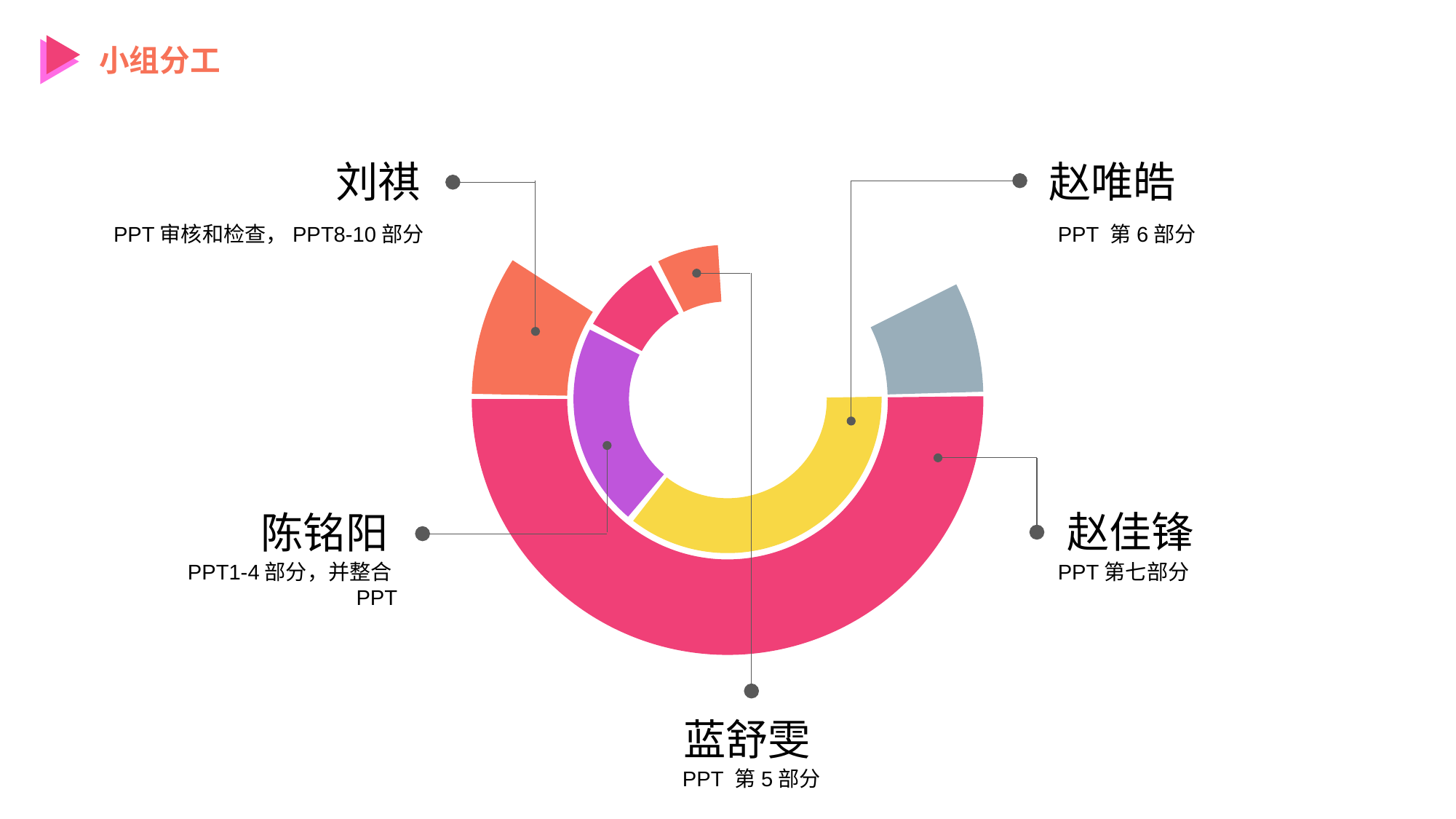

小组分工

刘祺
赵唯皓
PPT审核和检查，PPT8-10部分
PPT 第6部分

赵佳锋
陈铭阳
PPT1-4部分，并整合PPT
PPT第七部分
蓝舒雯
PPT 第5部分